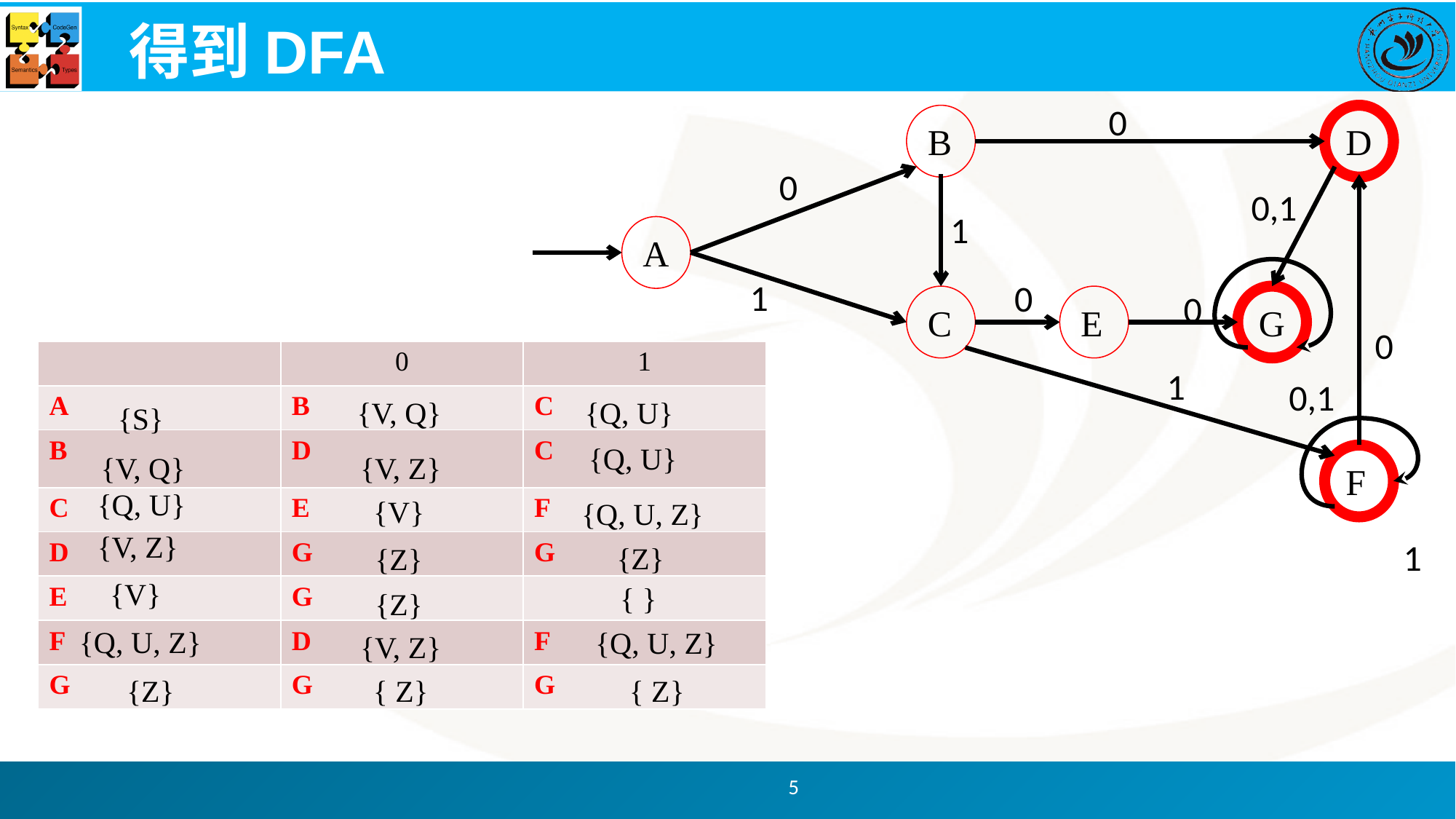

# 得到DFA
0
B
D
0
0,1
1
A
1
0
0
C
E
G
0
1
0,1
F
1
|  | 0 | 1 |
| --- | --- | --- |
| A | B | C |
| B | D | C |
| C | E | F |
| D | G | G |
| E | G |  |
| F | D | F |
| G | G | G |
{Q, U}
{V, Q}
{S}
{Q, U}
{V, Q}
{V, Z}
{Q, U}
{V}
{Q, U, Z}
{V, Z}
{Z}
{Z}
{V}
{ }
{Z}
{Q, U, Z}
{Q, U, Z}
{V, Z}
{Z}
{ Z}
{ Z}
5